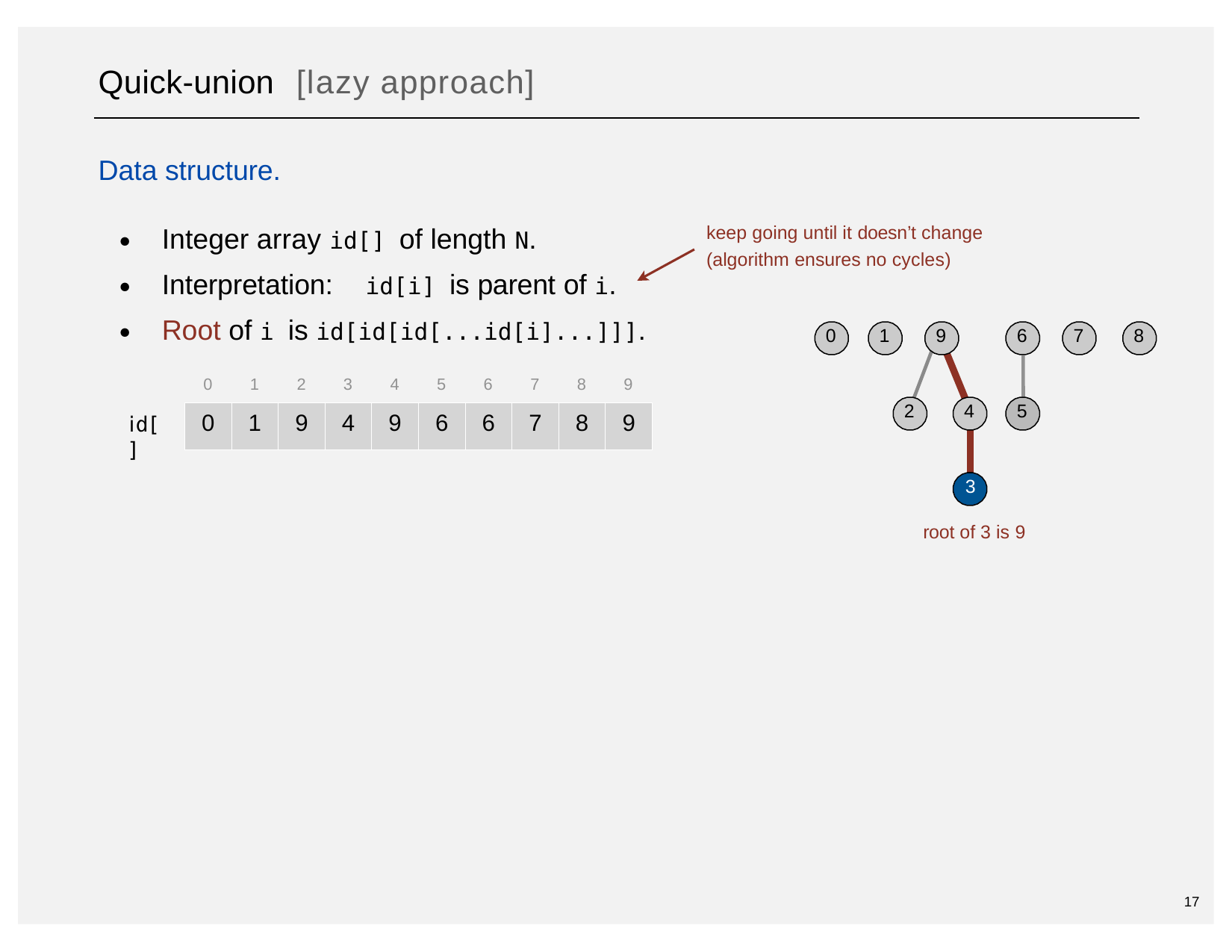

# Quick-union	[lazy approach]
Data structure.
・Integer array id[] of length N.
keep going until it doesn’t change  (algorithm ensures no cycles)
・Interpretation:	id[i] is parent of i.

・Root of i is id[id[id[...id[i]...]]].

0
1
9
6
7
8

0
1
2
3
4
5
6
7
8
9

2
4
5
| 0 | 1 | 9 | 4 | 9 | 6 | 6 | 7 | 8 | 9 |
| --- | --- | --- | --- | --- | --- | --- | --- | --- | --- |
id[]

3

root of 3 is 9
17